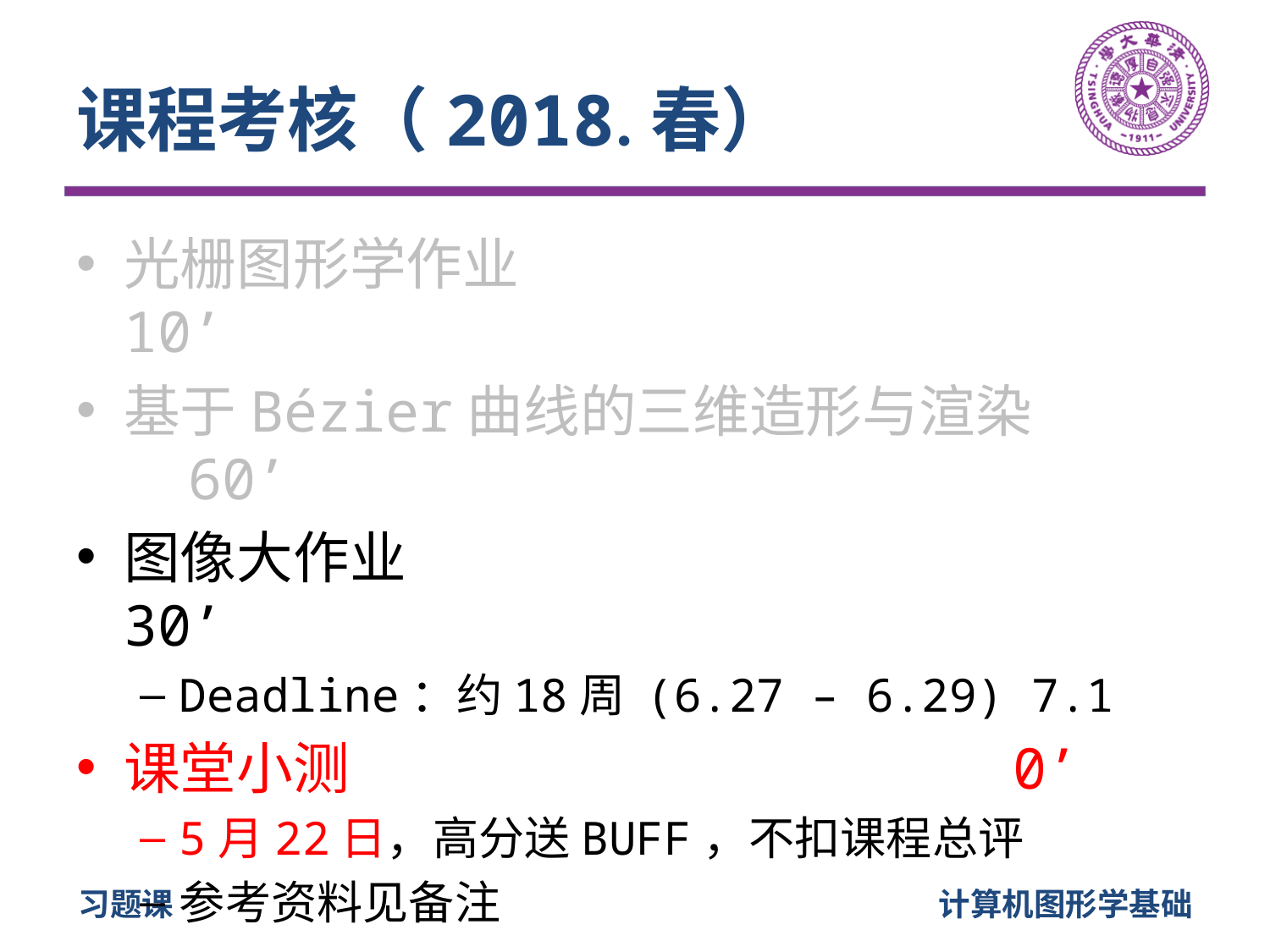

# 课程考核（2018.春）
光栅图形学作业					10’
基于Bézier曲线的三维造形与渲染	         60’
图像大作业						30’
Deadline：约18周 (6.27 – 6.29) 7.1
课堂小测						0’
5月22日，高分送BUFF，不扣课程总评
参考资料见备注